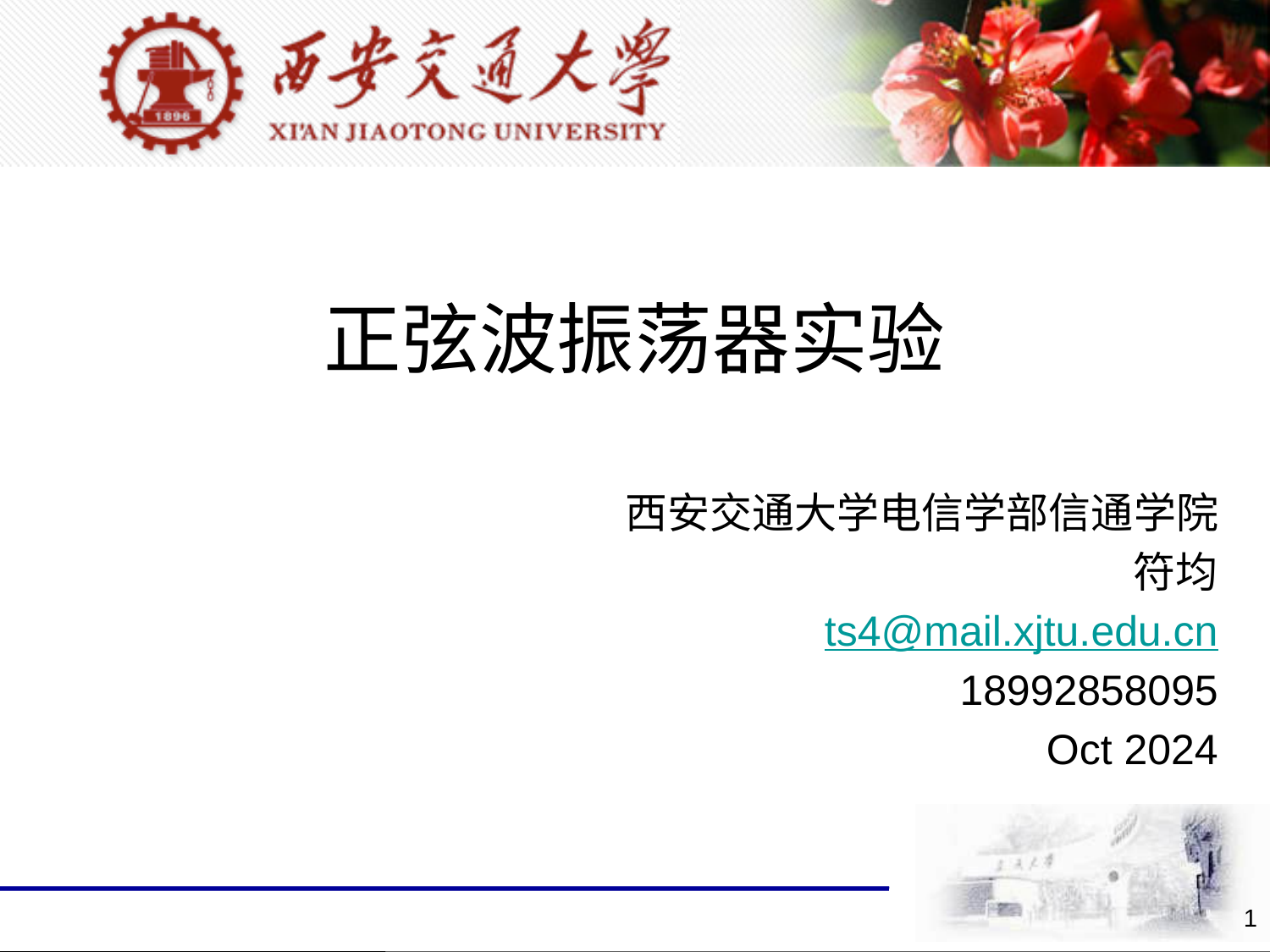

正弦波振荡器实验
西安交通大学电信学部信通学院
符均
 ts4@mail.xjtu.edu.cn
18992858095
Oct 2024
1